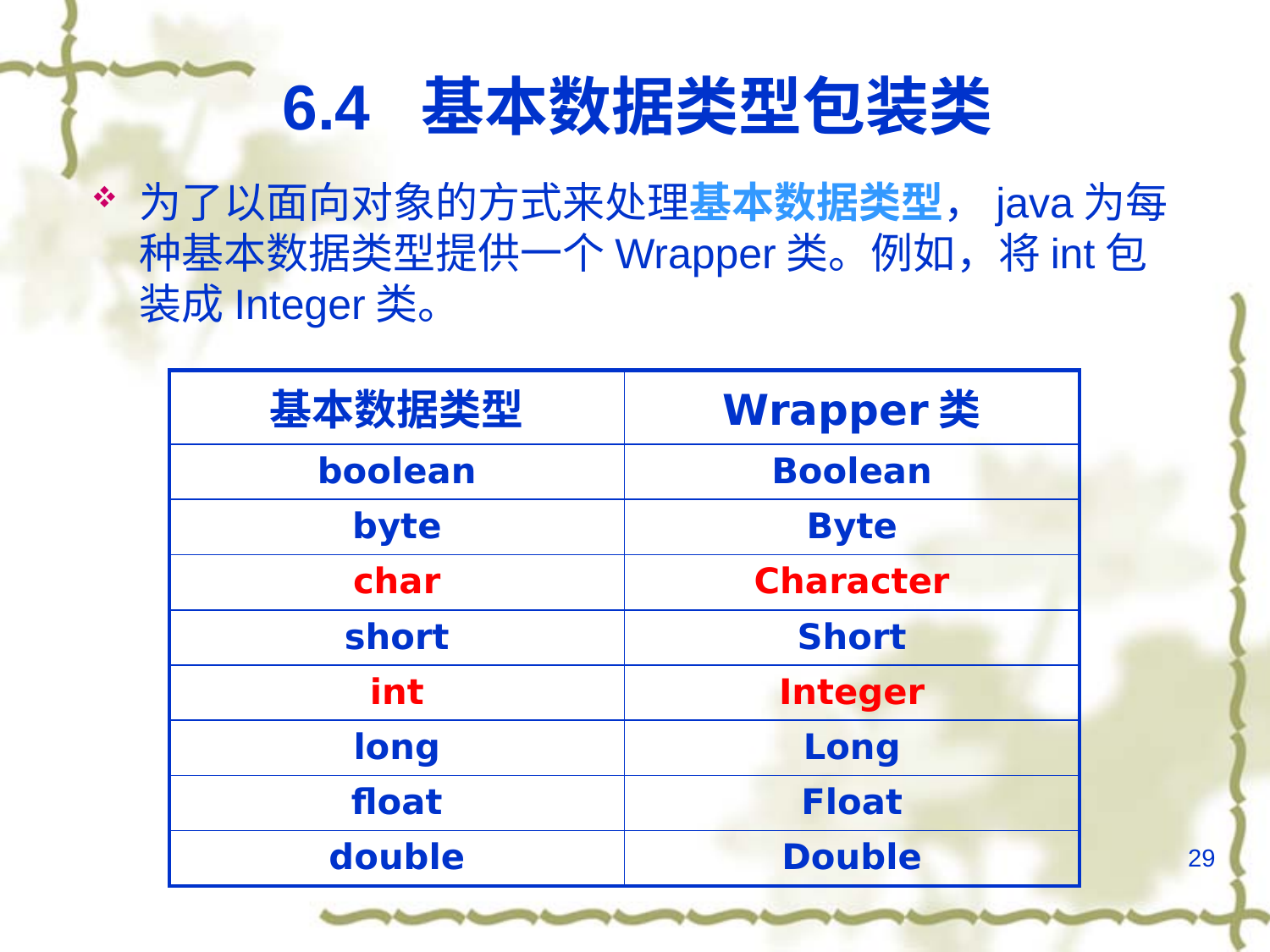

6.4  基本数据类型包装类
为了以面向对象的方式来处理基本数据类型，java为每种基本数据类型提供一个Wrapper类。例如，将int包装成Integer类。

| 基本数据类型 | Wrapper类 |
| --- | --- |
| boolean | Boolean |
| byte | Byte |
| char | Character |
| short | Short |
| int | Integer |
| long | Long |
| float | Float |
| double | Double |
29